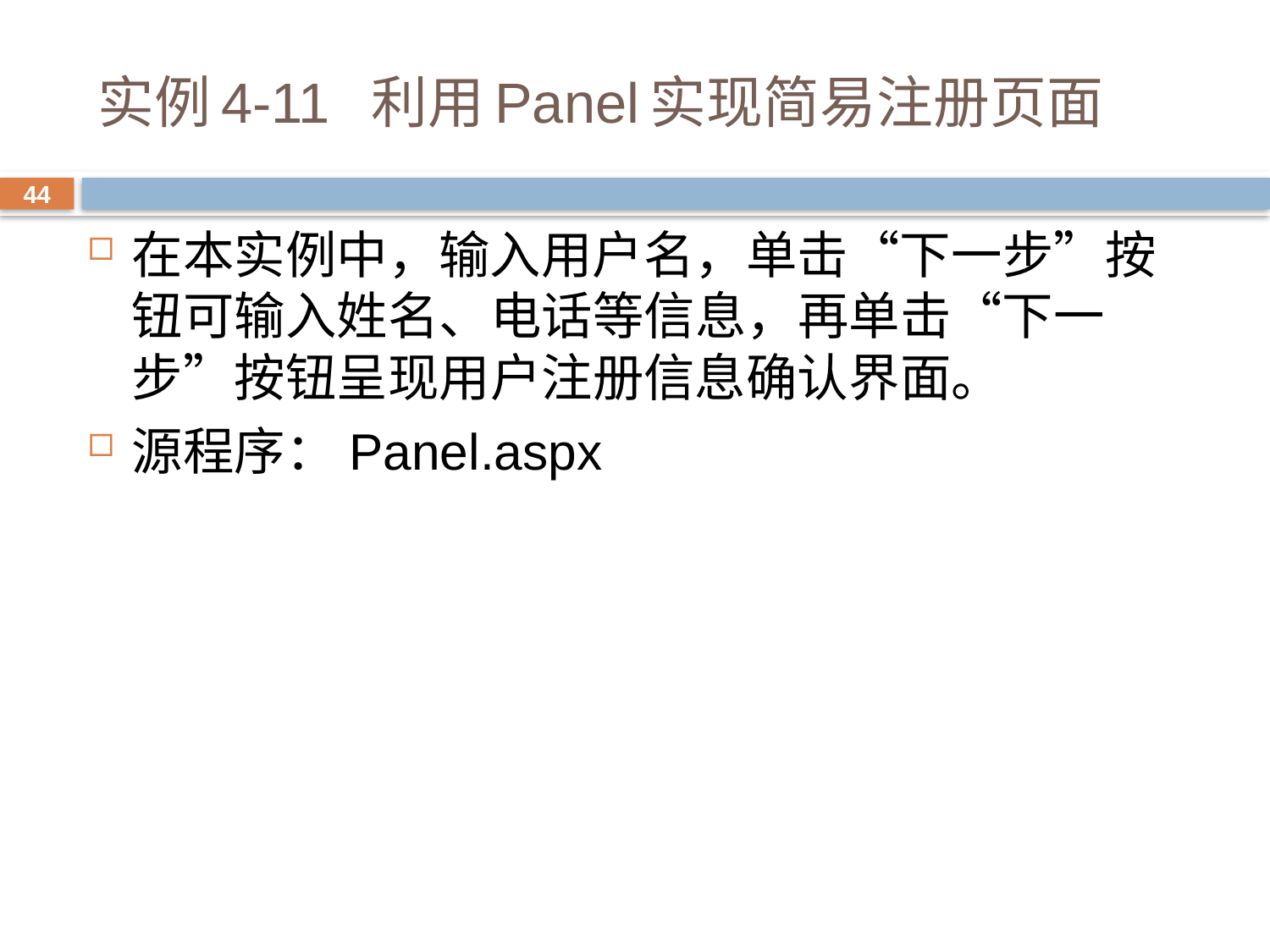

# 实例4-11  利用Panel实现简易注册页面
44
在本实例中，输入用户名，单击“下一步”按钮可输入姓名、电话等信息，再单击“下一步”按钮呈现用户注册信息确认界面。
源程序：Panel.aspx